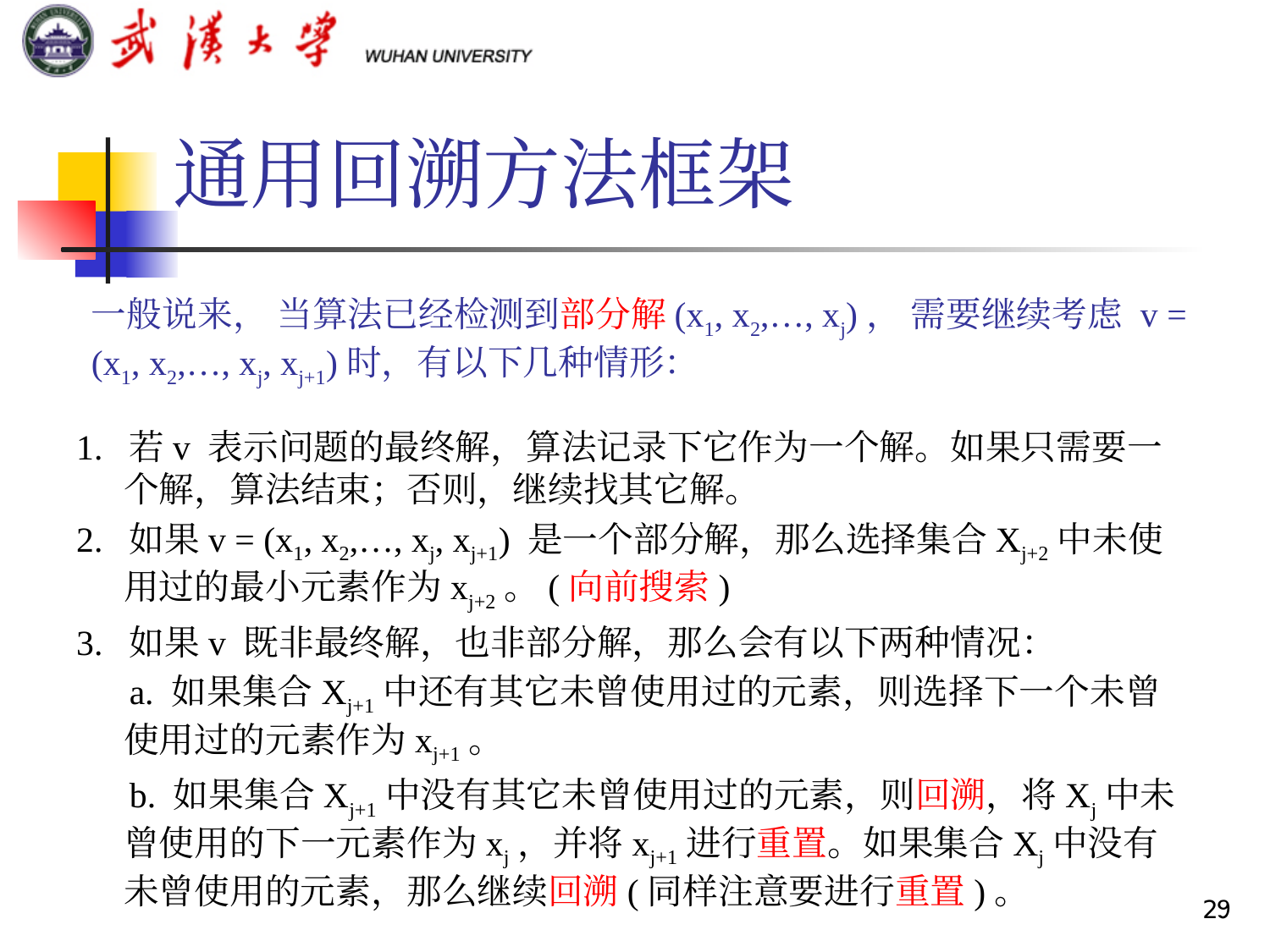

通用回溯方法框架
# 一般说来， 当算法已经检测到部分解(x1, x2,…, xj)， 需要继续考虑 v = (x1, x2,…, xj, xj+1)时，有以下几种情形：
1.  若v 表示问题的最终解，算法记录下它作为一个解。如果只需要一个解，算法结束；否则，继续找其它解。
2.  如果v = (x1, x2,…, xj, xj+1) 是一个部分解，那么选择集合Xj+2中未使用过的最小元素作为xj+2。(向前搜索)
3.  如果v 既非最终解，也非部分解，那么会有以下两种情况：
      a. 如果集合Xj+1中还有其它未曾使用过的元素，则选择下一个未曾使用过的元素作为xj+1。
      b. 如果集合Xj+1中没有其它未曾使用过的元素，则回溯，将Xj中未曾使用的下一元素作为xj，并将xj+1进行重置。如果集合Xj中没有未曾使用的元素，那么继续回溯(同样注意要进行重置)。

29